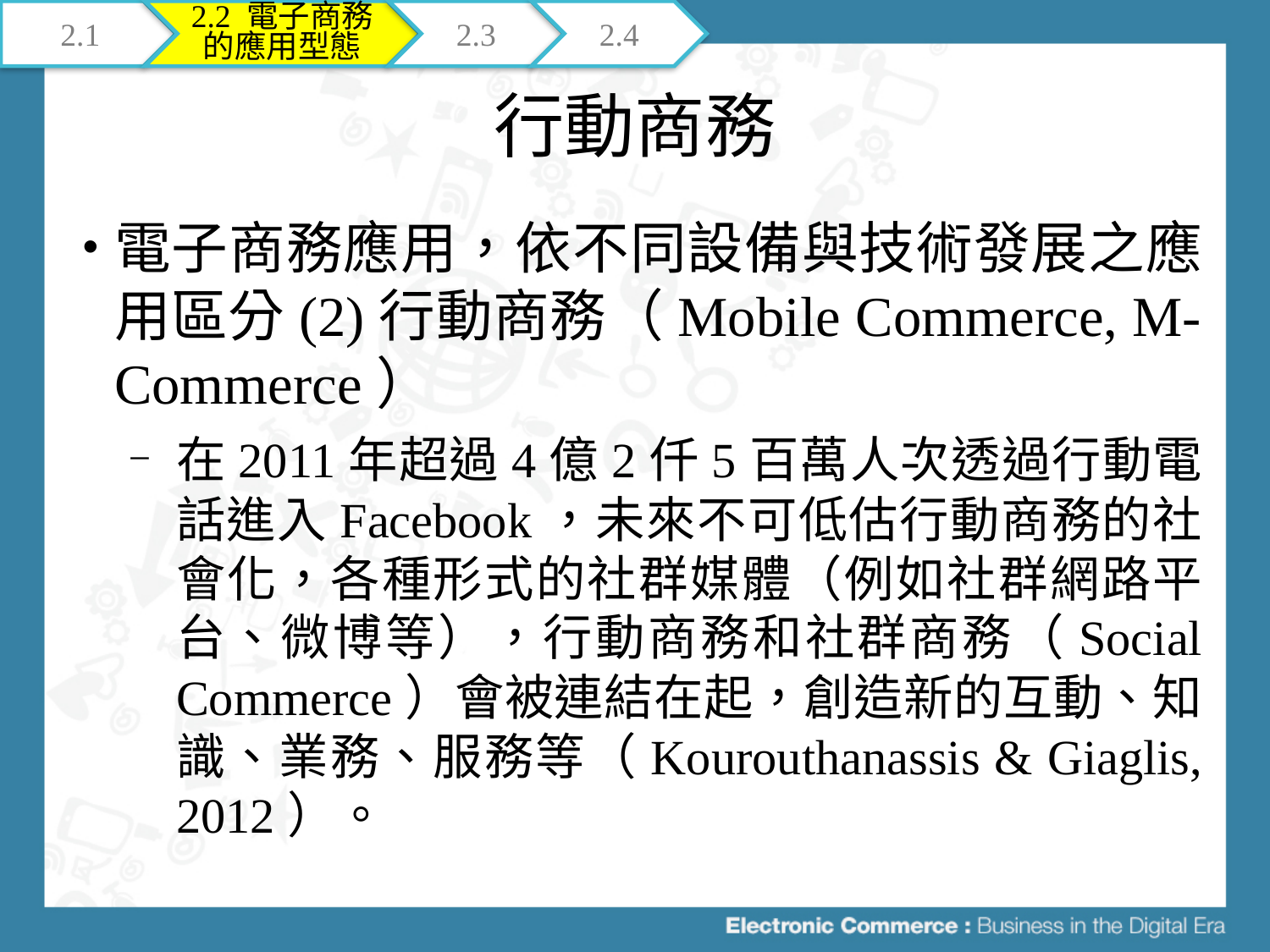

2.1
2.2 電子商務的應用型態
2.3
2.4
# 行動商務
電子商務應用，依不同設備與技術發展之應用區分(2)行動商務（Mobile Commerce, M-Commerce）
在2011年超過4億2仟5百萬人次透過行動電話進入Facebook，未來不可低估行動商務的社會化，各種形式的社群媒體（例如社群網路平台、微博等），行動商務和社群商務（Social Commerce）會被連結在起，創造新的互動、知識、業務、服務等（Kourouthanassis & Giaglis, 2012）。